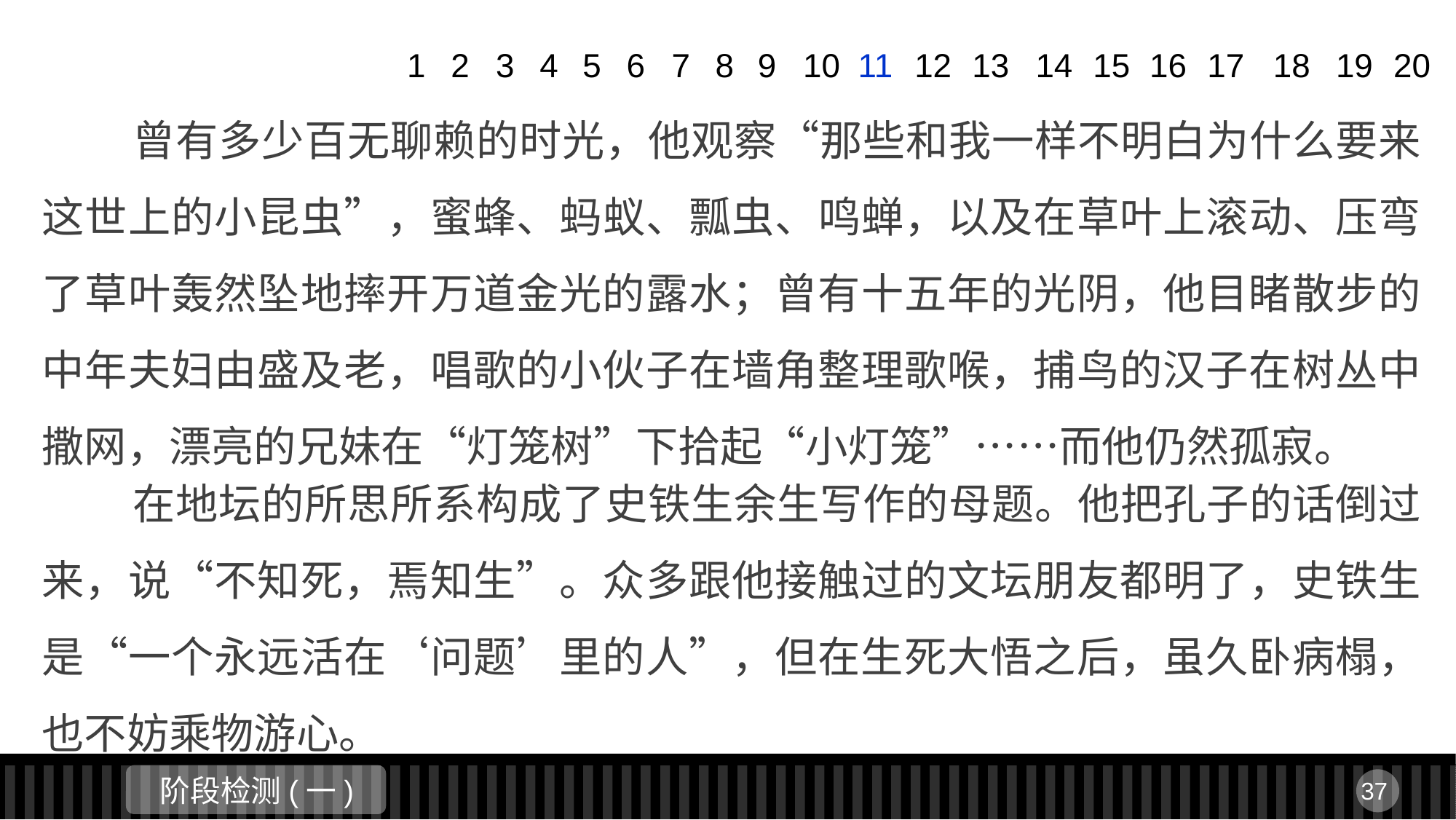

1
2
3
4
5
6
7
8
9
11
12
13
14
15
16
17
18
19
20
10
        曾有多少百无聊赖的时光，他观察“那些和我一样不明白为什么要来这世上的小昆虫”，蜜蜂、蚂蚁、瓢虫、鸣蝉，以及在草叶上滚动、压弯了草叶轰然坠地摔开万道金光的露水；曾有十五年的光阴，他目睹散步的中年夫妇由盛及老，唱歌的小伙子在墙角整理歌喉，捕鸟的汉子在树丛中撒网，漂亮的兄妹在“灯笼树”下拾起“小灯笼”……而他仍然孤寂。
        在地坛的所思所系构成了史铁生余生写作的母题。他把孔子的话倒过来，说“不知死，焉知生”。众多跟他接触过的文坛朋友都明了，史铁生是“一个永远活在‘问题’里的人”，但在生死大悟之后，虽久卧病榻，也不妨乘物游心。